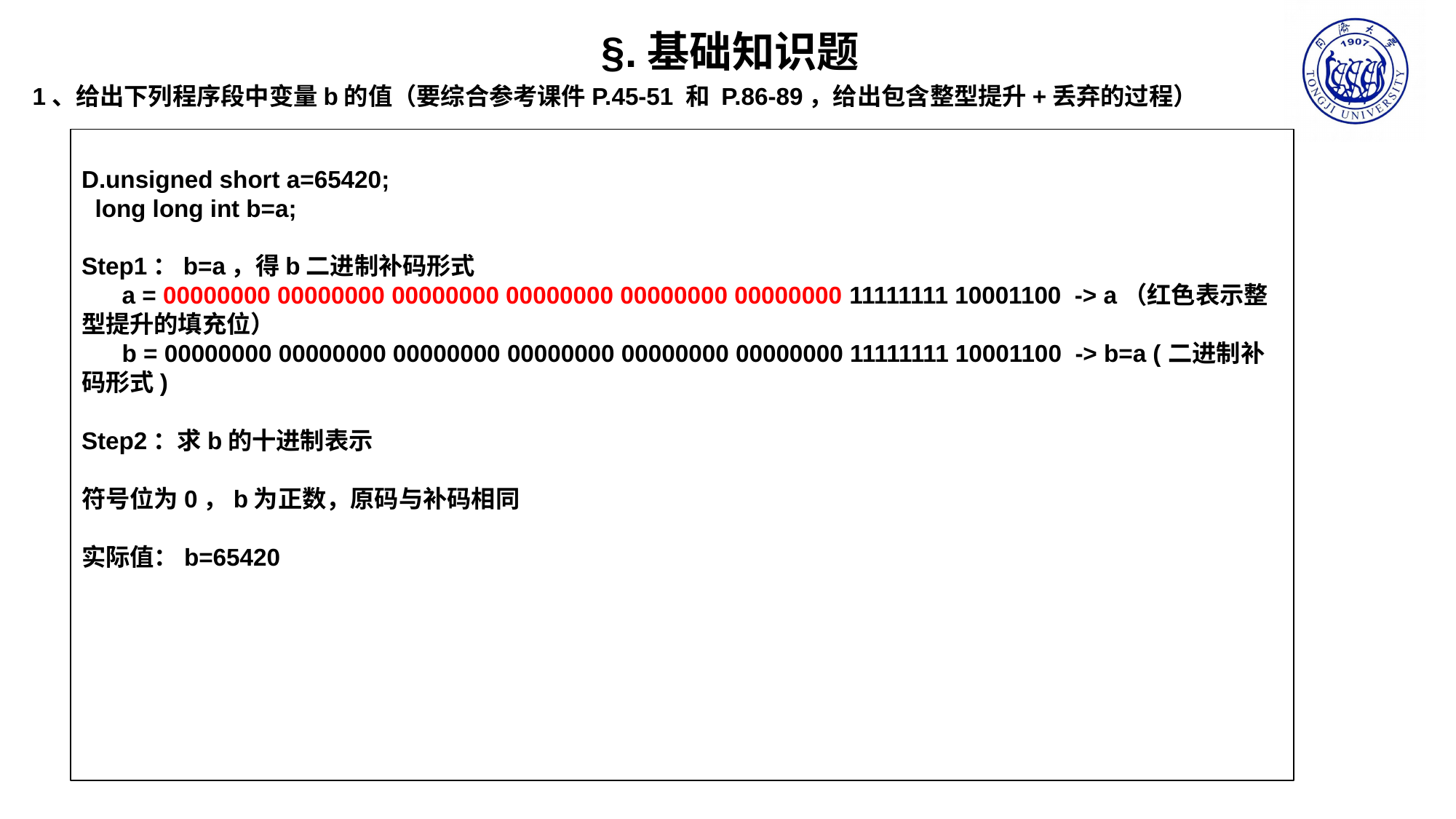

§.基础知识题
1、给出下列程序段中变量b的值（要综合参考课件P.45-51 和 P.86-89，给出包含整型提升+丢弃的过程）

D.unsigned short a=65420;
  long long int b=a;

Step1：b=a，得b二进制补码形式
      a = 00000000 00000000 00000000 00000000 00000000 00000000 11111111 10001100  -> a（红色表示整型提升的填充位）
      b = 00000000 00000000 00000000 00000000 00000000 00000000 11111111 10001100  -> b=a (二进制补码形式)

Step2：求b的十进制表示

符号位为0，b为正数，原码与补码相同

实际值：b=65420